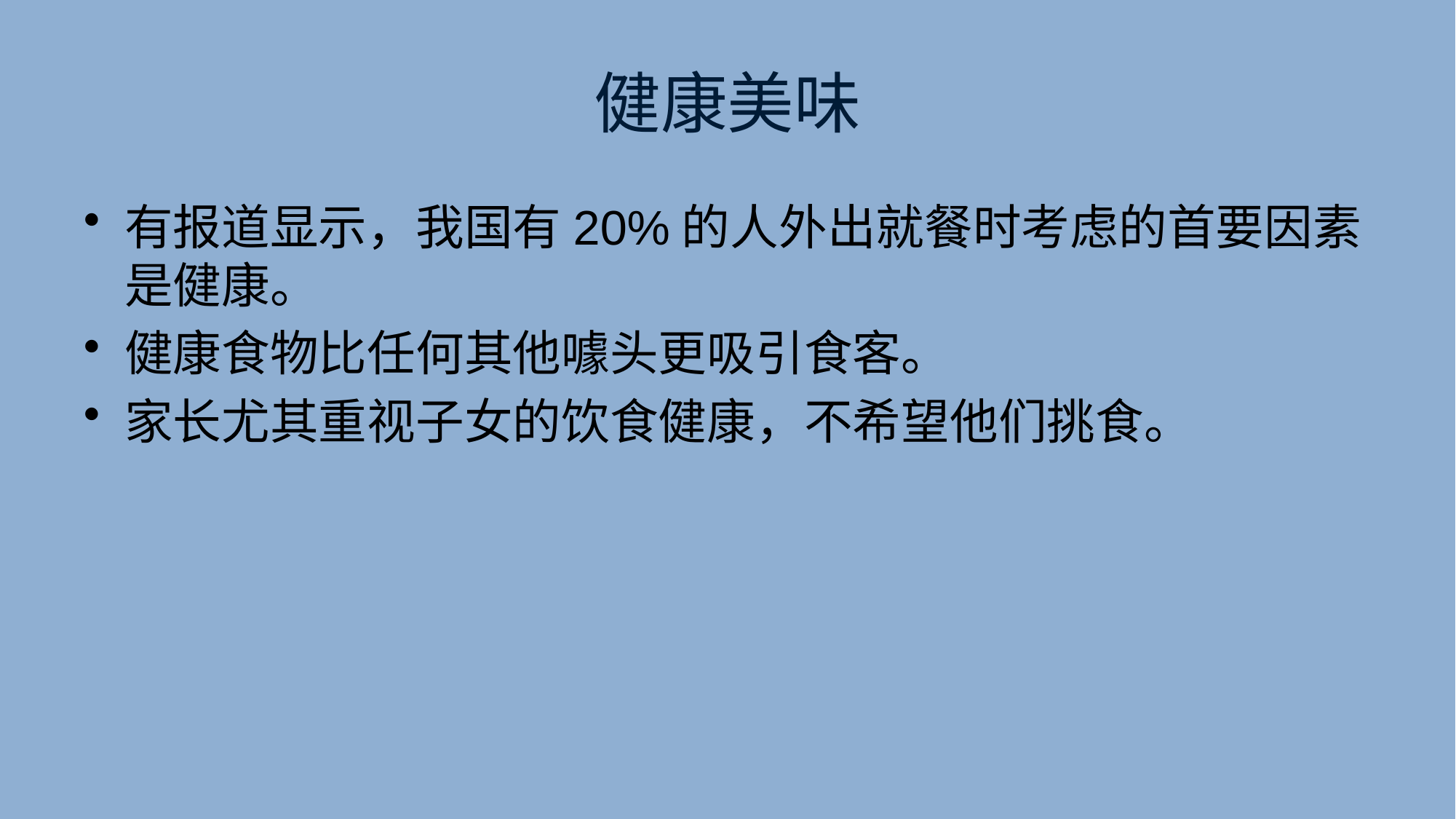

# 健康美味
有报道显示，我国有20%的人外出就餐时考虑的首要因素是健康。
健康食物比任何其他噱头更吸引食客。
家长尤其重视子女的饮食健康，不希望他们挑食。